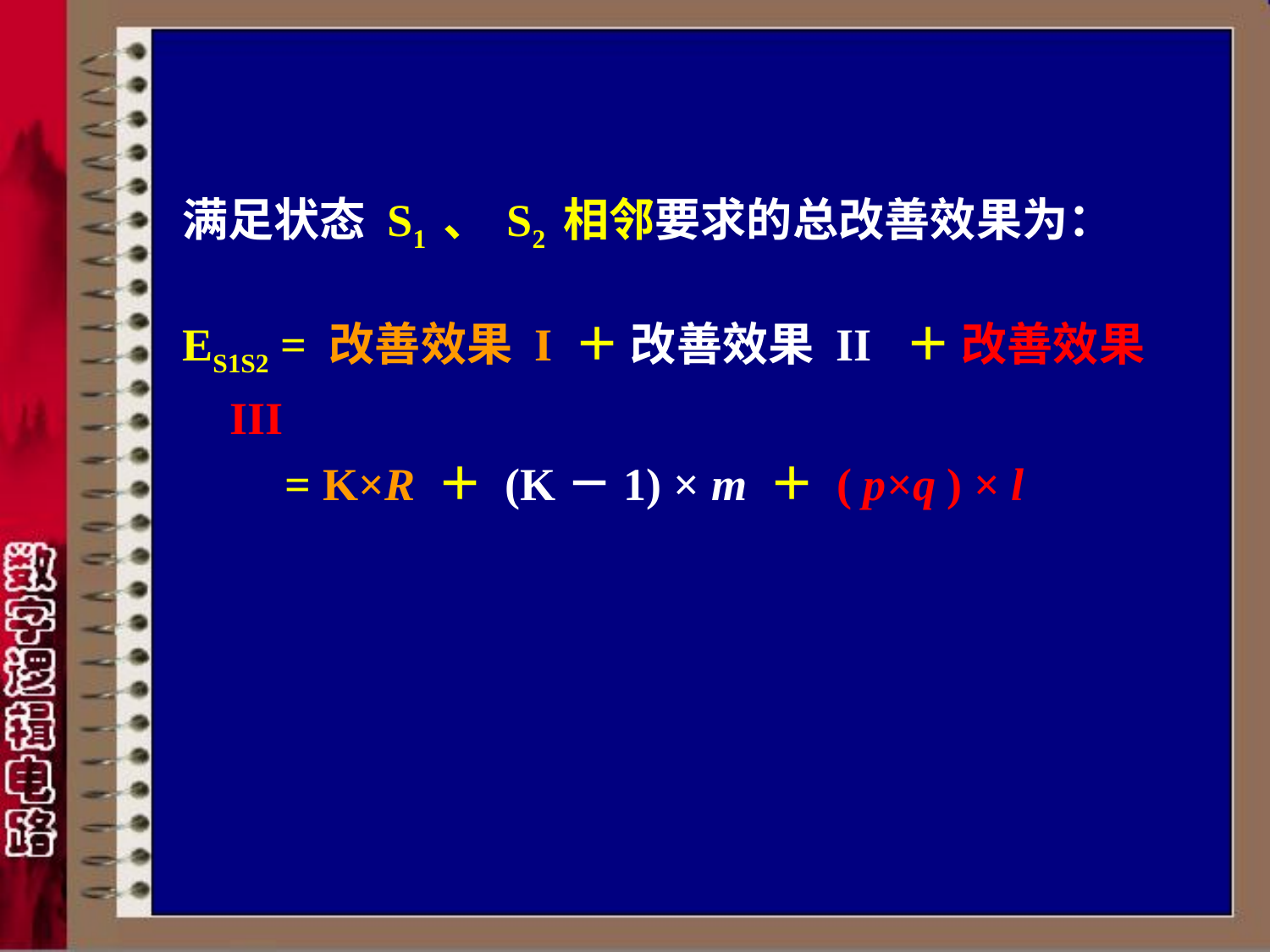

# 满足状态 S1 、 S2 相邻要求的总改善效果为：
ES1S2 = 改善效果 I ＋ 改善效果 II  ＋ 改善效果 III
         = K×R ＋ (K－1) × m ＋ ( p×q ) × l